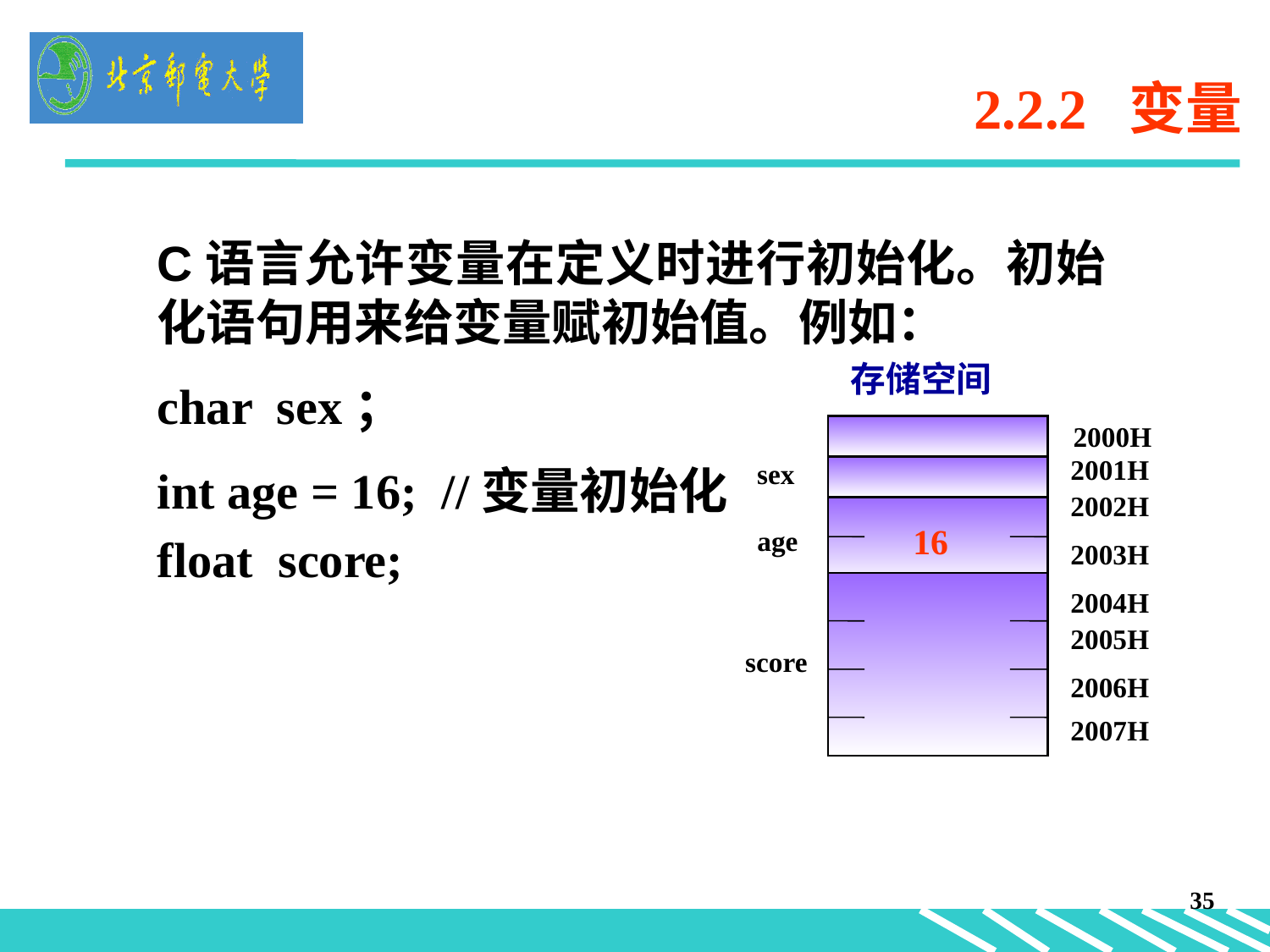

# 2.2.2  变量
C语言允许变量在定义时进行初始化。初始化语句用来给变量赋初始值。例如：
char  sex；
int age = 16;  //变量初始化
float  score;

存储空间

2000H

2001H

2002H

16

2003H

2004H

2005H

2006H
2007H

sex
age
score
35